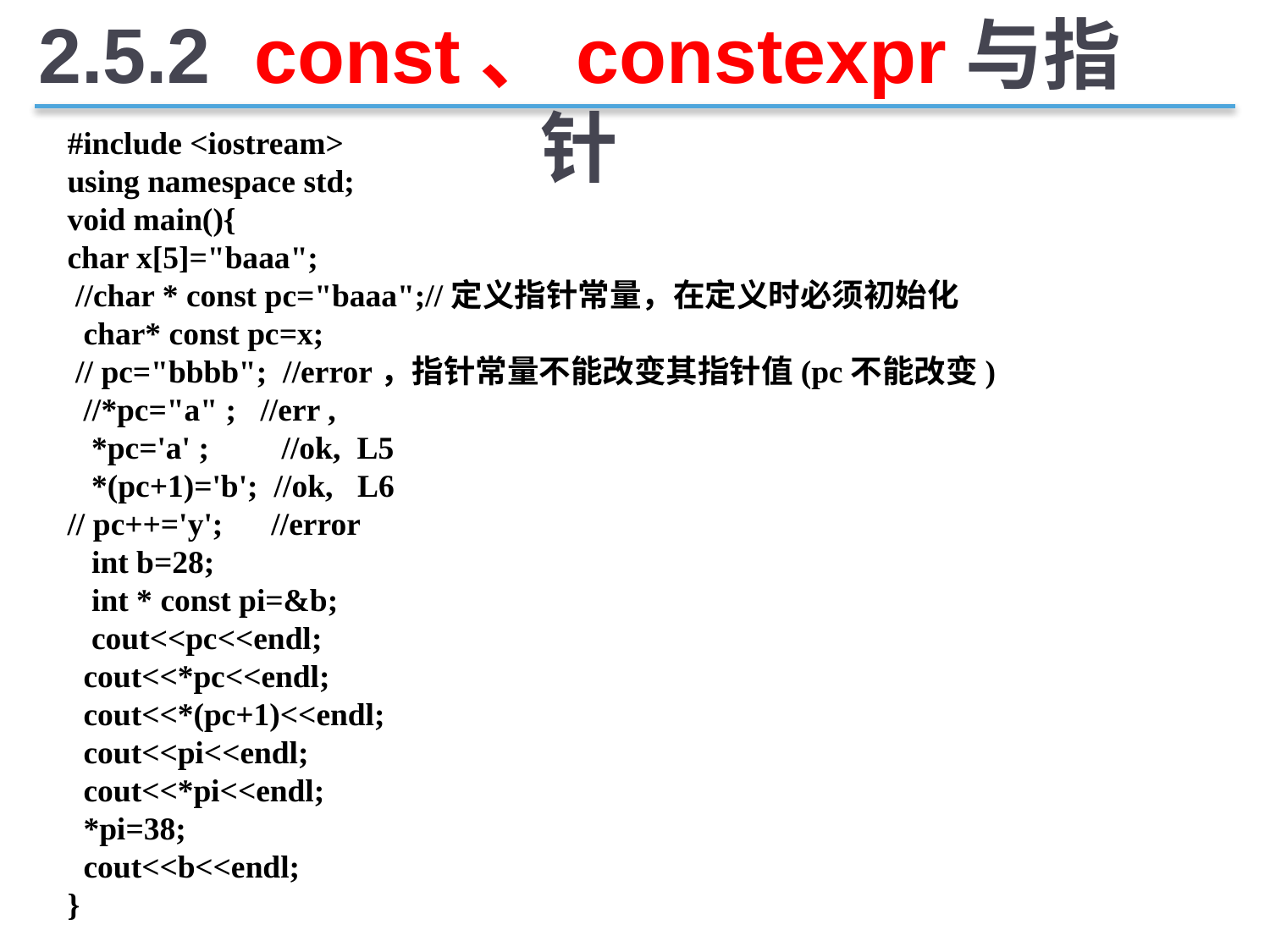

2.5.2  const、constexpr与指针
#include <iostream>
using namespace std;
void main(){
char x[5]="baaa";
 //char * const pc="baaa";//定义指针常量，在定义时必须初始化
  char* const pc=x;
 // pc="bbbb";  //error，指针常量不能改变其指针值(pc不能改变)
  //*pc="a" ;   //err ,
   *pc='a' ;         //ok,  L5
   *(pc+1)='b';  //ok,   L6
// pc++='y';      //error
   int b=28;
   int * const pi=&b;
   cout<<pc<<endl;
  cout<<*pc<<endl;
  cout<<*(pc+1)<<endl;
  cout<<pi<<endl;
  cout<<*pi<<endl;
  *pi=38;
  cout<<b<<endl;
}